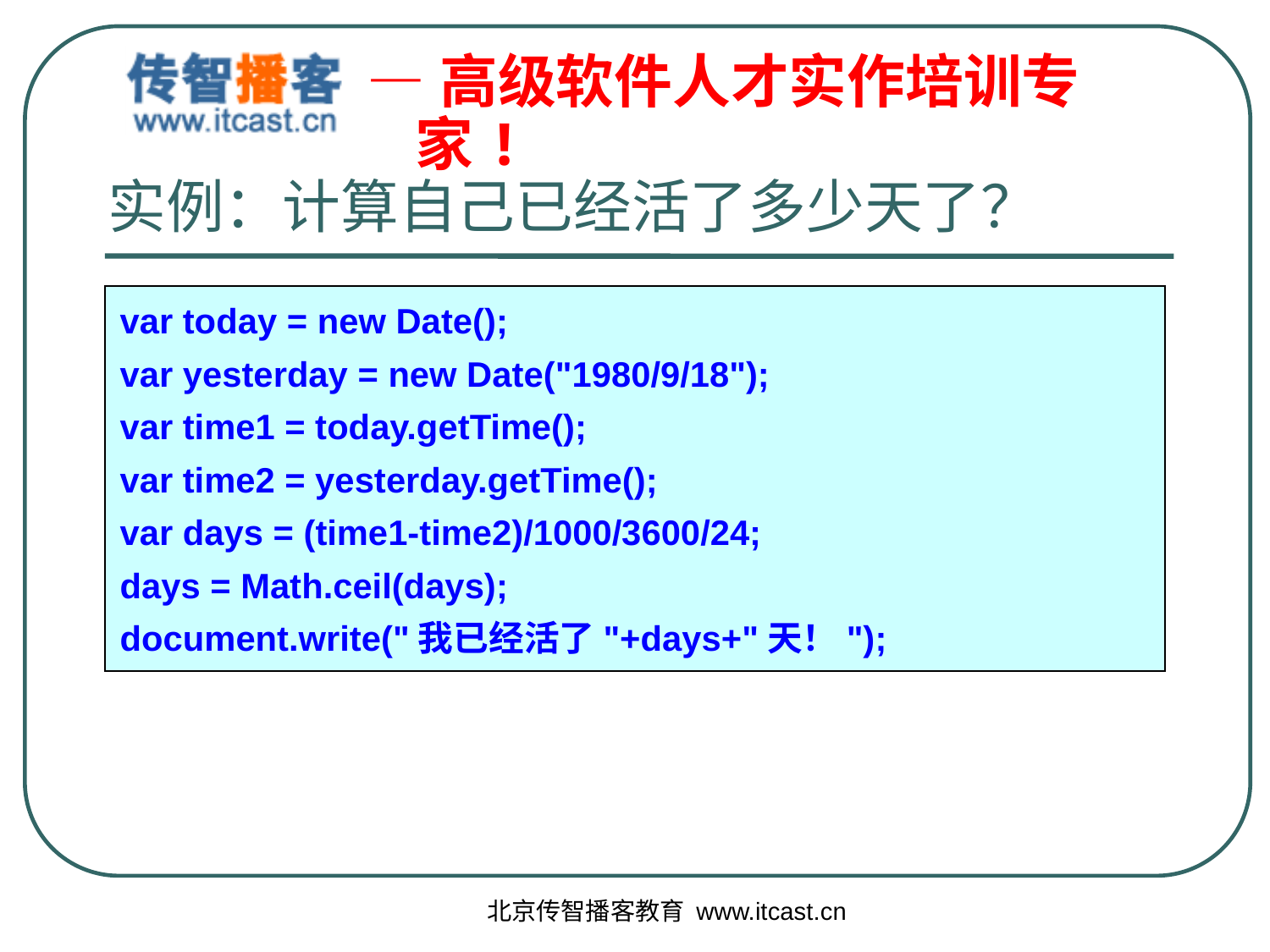

# 实例：计算自己已经活了多少天了？

var today = new Date();
var yesterday = new Date("1980/9/18");
var time1 = today.getTime();
var time2 = yesterday.getTime();
var days = (time1-time2)/1000/3600/24;
days = Math.ceil(days);
document.write("我已经活了"+days+"天！");